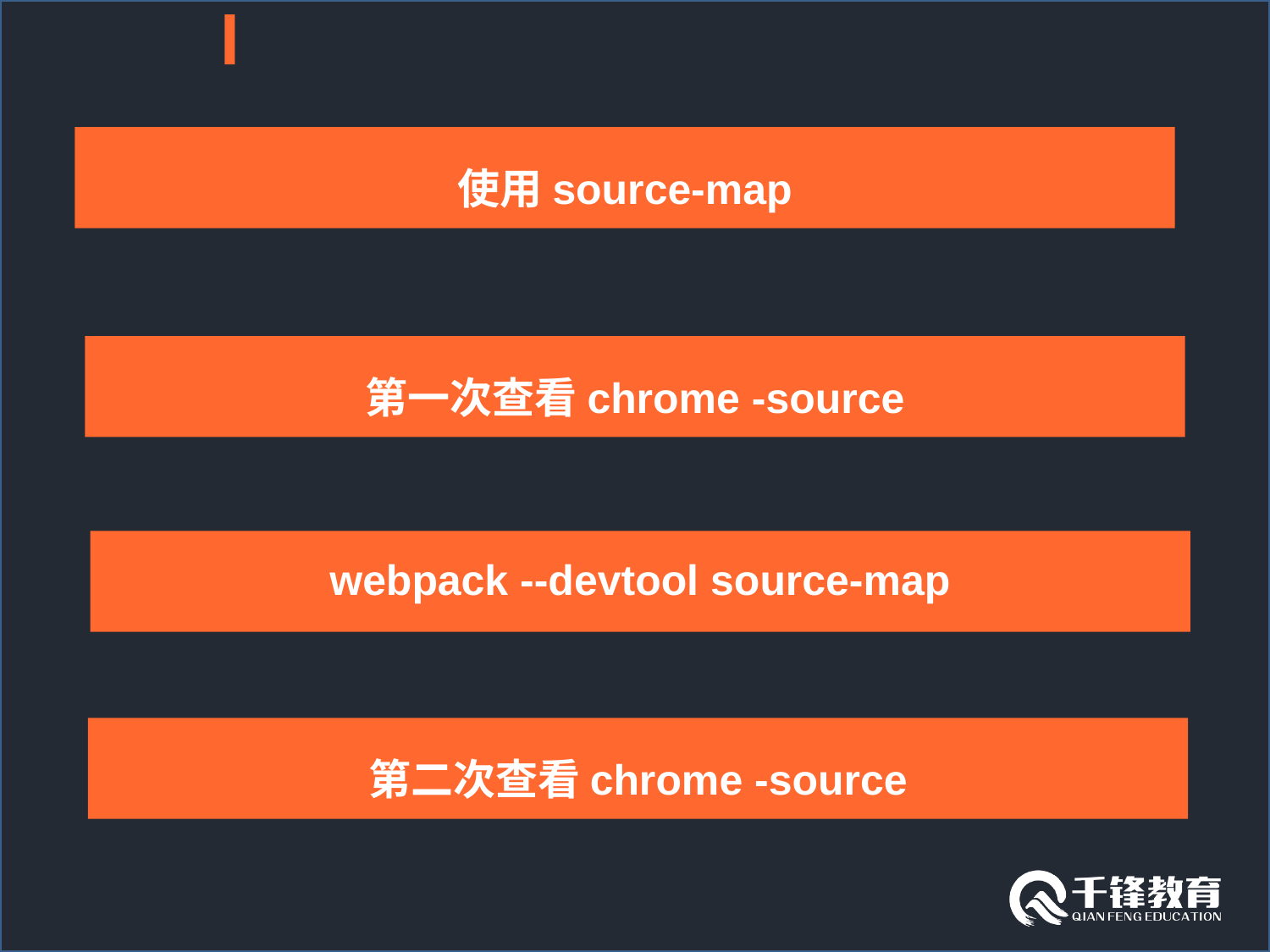

使用source-map
第一次查看chrome -source

webpack --devtool source-map

第二次查看chrome -source